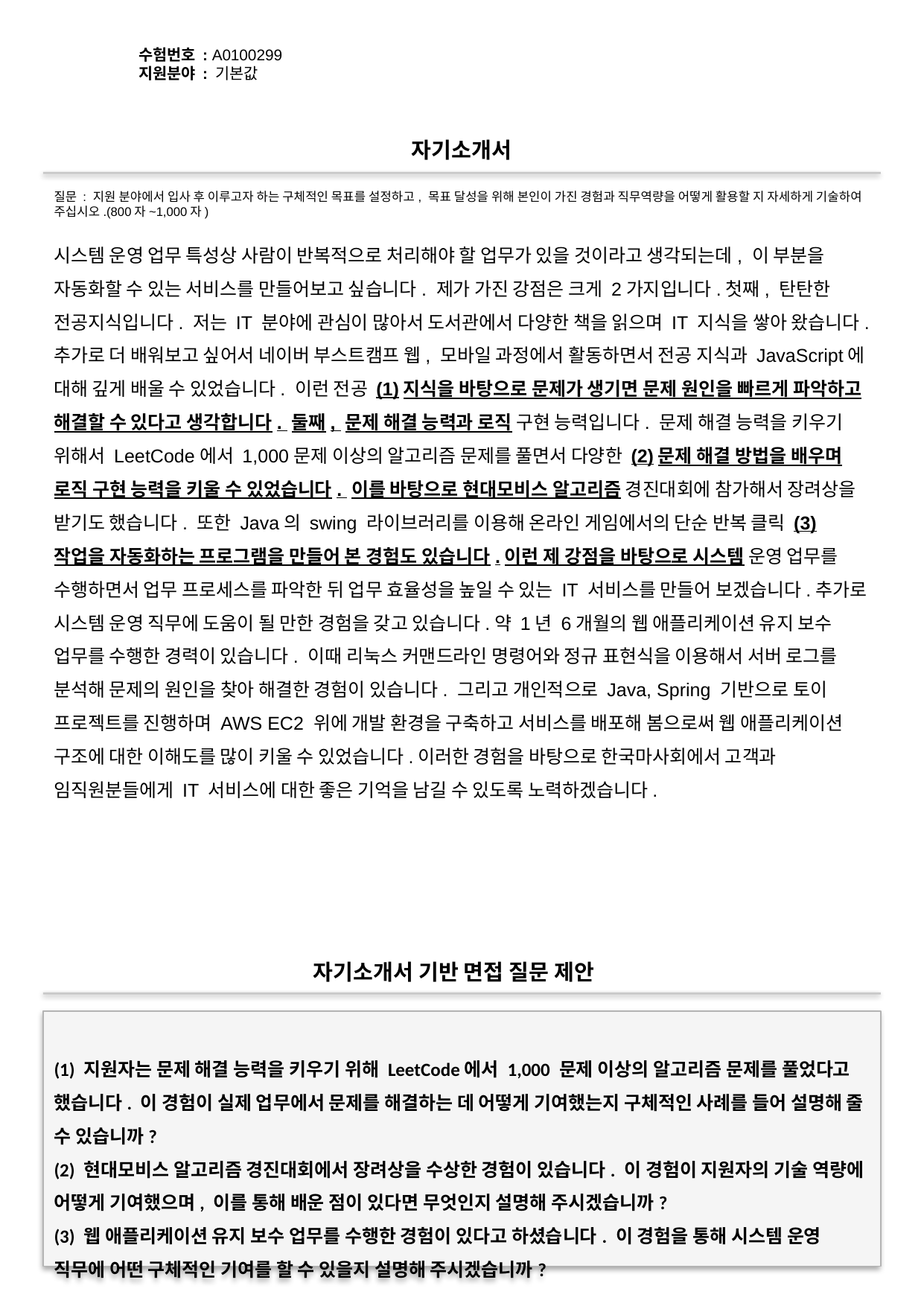

수험번호 : A0100299
지원분야 : 기본값
#

자기소개서

질문 : 지원 분야에서 입사 후 이루고자 하는 구체적인 목표를 설정하고, 목표 달성을 위해 본인이 가진 경험과 직무역량을 어떻게 활용할 지 자세하게 기술하여 주십시오.(800자~1,000자)

시스템 운영 업무 특성상 사람이 반복적으로 처리해야 할 업무가 있을 것이라고 생각되는데, 이 부분을 자동화할 수 있는 서비스를 만들어보고 싶습니다. 제가 가진 강점은 크게 2가지입니다.첫째, 탄탄한 전공지식입니다. 저는 IT 분야에 관심이 많아서 도서관에서 다양한 책을 읽으며 IT 지식을 쌓아 왔습니다. 추가로 더 배워보고 싶어서 네이버 부스트캠프 웹, 모바일 과정에서 활동하면서 전공 지식과 JavaScript에 대해 깊게 배울 수 있었습니다. 이런 전공 (1)지식을 바탕으로 문제가 생기면 문제 원인을 빠르게 파악하고 해결할 수 있다고 생각합니다. 둘째, 문제 해결 능력과 로직 구현 능력입니다. 문제 해결 능력을 키우기 위해서 LeetCode에서 1,000문제 이상의 알고리즘 문제를 풀면서 다양한 (2)문제 해결 방법을 배우며 로직 구현 능력을 키울 수 있었습니다. 이를 바탕으로 현대모비스 알고리즘 경진대회에 참가해서 장려상을 받기도 했습니다. 또한 Java의 swing 라이브러리를 이용해 온라인 게임에서의 단순 반복 클릭 (3)작업을 자동화하는 프로그램을 만들어 본 경험도 있습니다.이런 제 강점을 바탕으로 시스템 운영 업무를 수행하면서 업무 프로세스를 파악한 뒤 업무 효율성을 높일 수 있는 IT 서비스를 만들어 보겠습니다.추가로 시스템 운영 직무에 도움이 될 만한 경험을 갖고 있습니다.약 1년 6개월의 웹 애플리케이션 유지 보수 업무를 수행한 경력이 있습니다. 이때 리눅스 커맨드라인 명령어와 정규 표현식을 이용해서 서버 로그를 분석해 문제의 원인을 찾아 해결한 경험이 있습니다. 그리고 개인적으로 Java, Spring 기반으로 토이 프로젝트를 진행하며 AWS EC2 위에 개발 환경을 구축하고 서비스를 배포해 봄으로써 웹 애플리케이션 구조에 대한 이해도를 많이 키울 수 있었습니다.이러한 경험을 바탕으로 한국마사회에서 고객과 임직원분들에게 IT 서비스에 대한 좋은 기억을 남길 수 있도록 노력하겠습니다.

자기소개서 기반 면접 질문 제안

(1) 지원자는 문제 해결 능력을 키우기 위해 LeetCode에서 1,000 문제 이상의 알고리즘 문제를 풀었다고 했습니다. 이 경험이 실제 업무에서 문제를 해결하는 데 어떻게 기여했는지 구체적인 사례를 들어 설명해 줄 수 있습니까?
(2) 현대모비스 알고리즘 경진대회에서 장려상을 수상한 경험이 있습니다. 이 경험이 지원자의 기술 역량에 어떻게 기여했으며, 이를 통해 배운 점이 있다면 무엇인지 설명해 주시겠습니까?
(3) 웹 애플리케이션 유지 보수 업무를 수행한 경험이 있다고 하셨습니다. 이 경험을 통해 시스템 운영 직무에 어떤 구체적인 기여를 할 수 있을지 설명해 주시겠습니까?